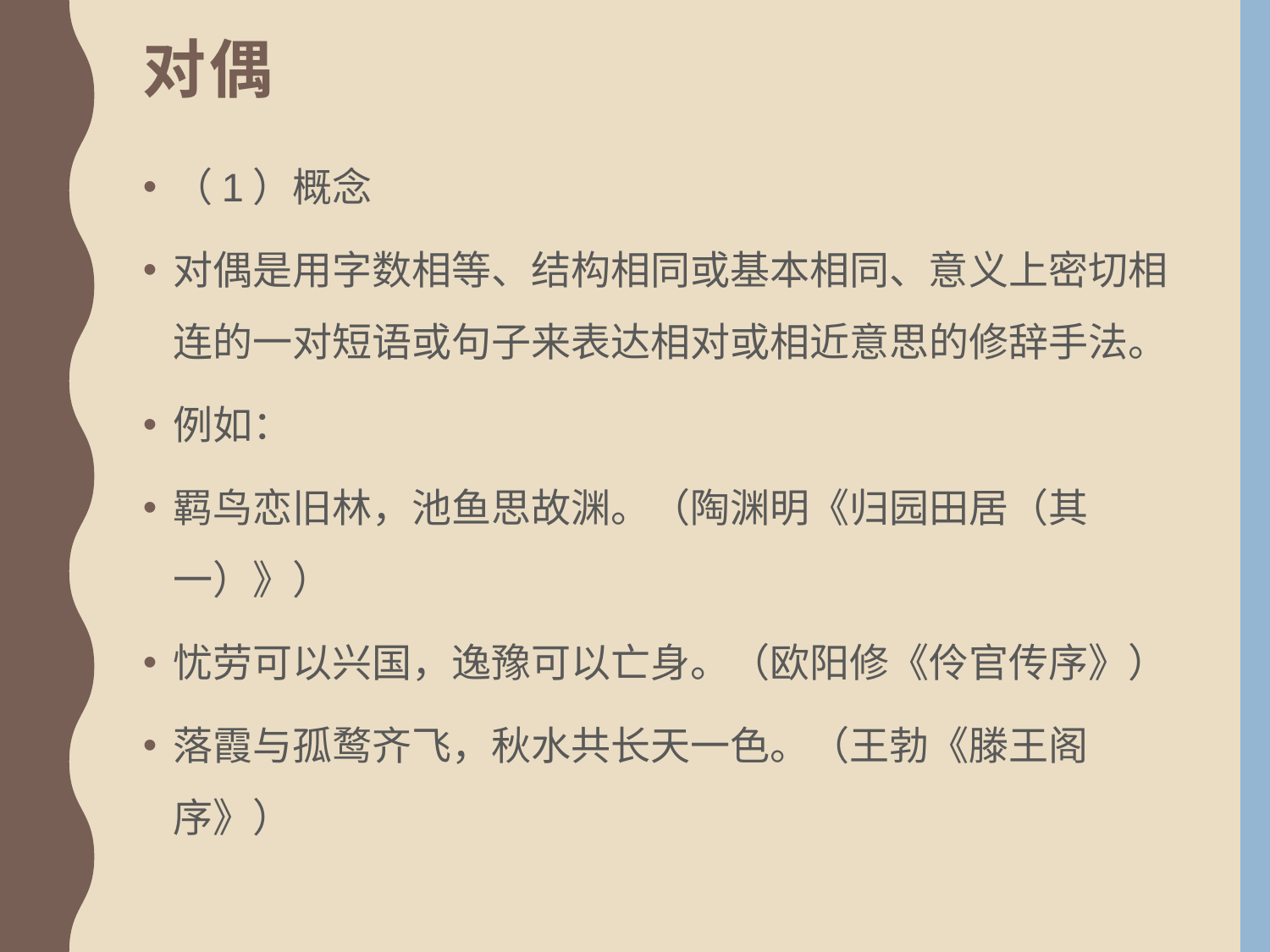

# 对偶
（1）概念
对偶是用字数相等、结构相同或基本相同、意义上密切相连的一对短语或句子来表达相对或相近意思的修辞手法。
例如：
羁鸟恋旧林，池鱼思故渊。（陶渊明《归园田居（其一）》）
忧劳可以兴国，逸豫可以亡身。（欧阳修《伶官传序》）
落霞与孤鹜齐飞，秋水共长天一色。（王勃《滕王阁序》）